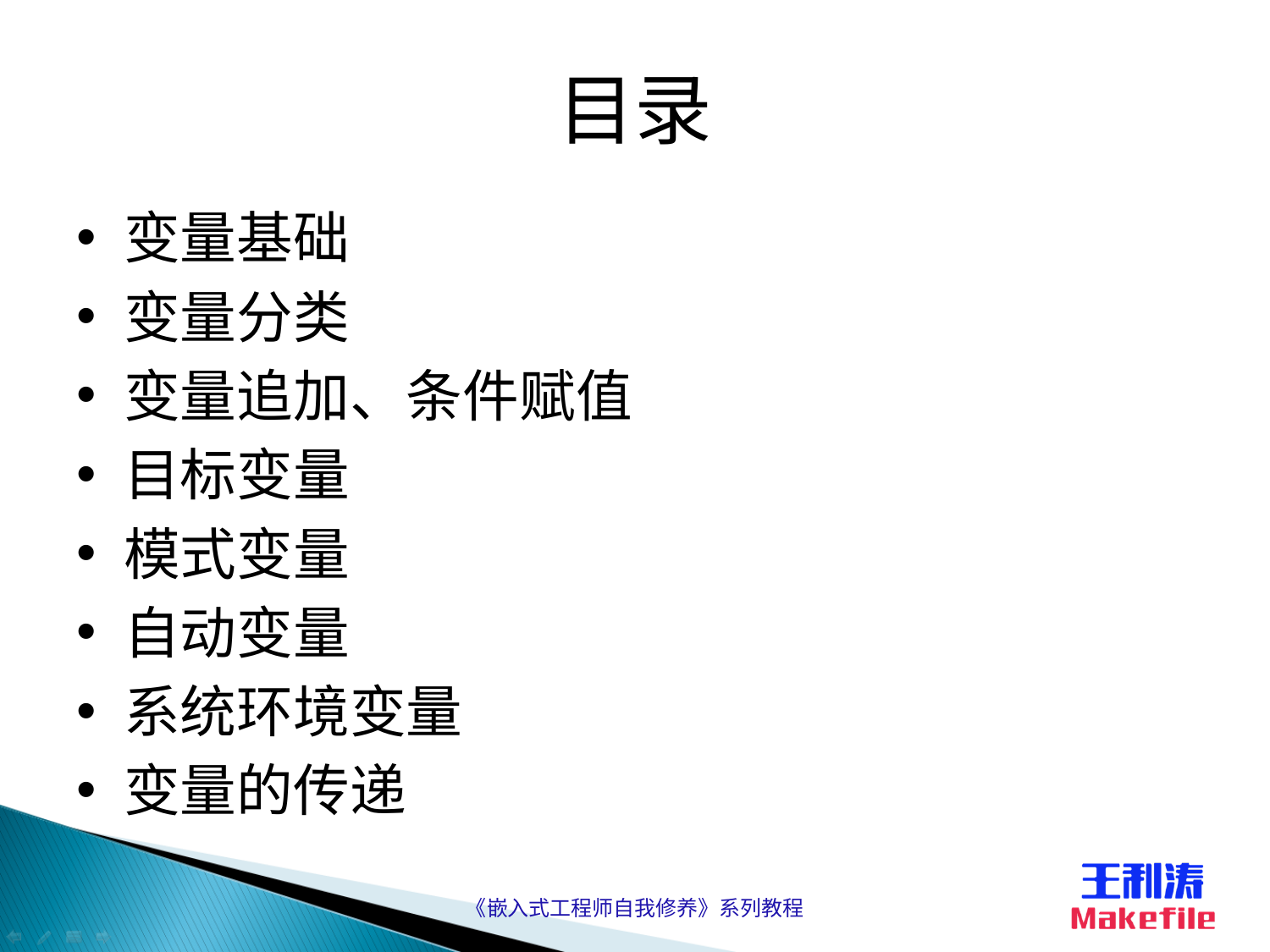

# 目录
变量基础
变量分类
变量追加、条件赋值
目标变量
模式变量
自动变量
系统环境变量
变量的传递
《嵌入式工程师自我修养》系列教程